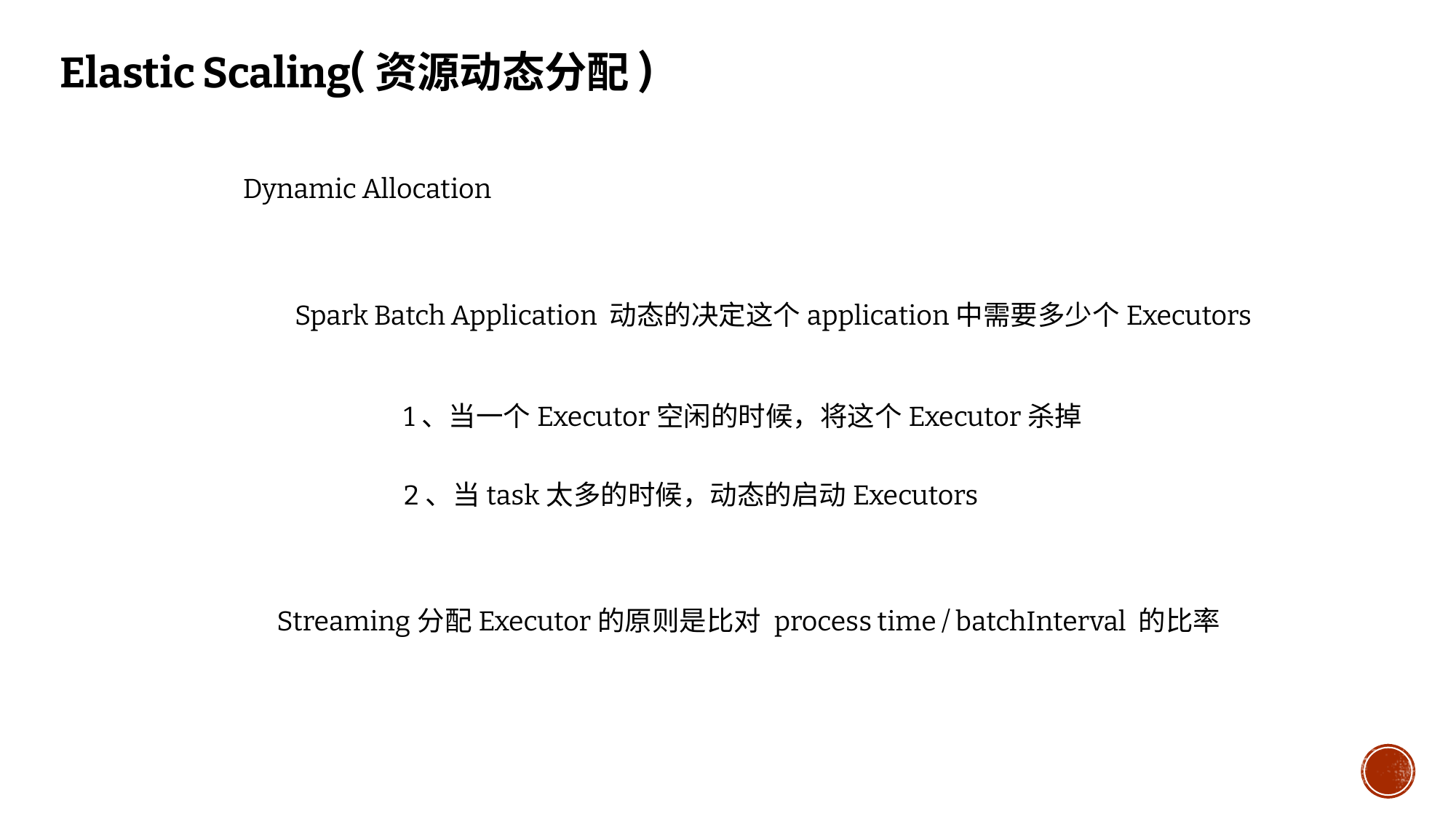

Elastic Scaling(资源动态分配)
Dynamic Allocation
Spark Batch Application 动态的决定这个application中需要多少个Executors
1、当一个Executor空闲的时候，将这个Executor杀掉
2、当task太多的时候，动态的启动Executors
Streaming分配Executor的原则是比对 process time / batchInterval 的比率